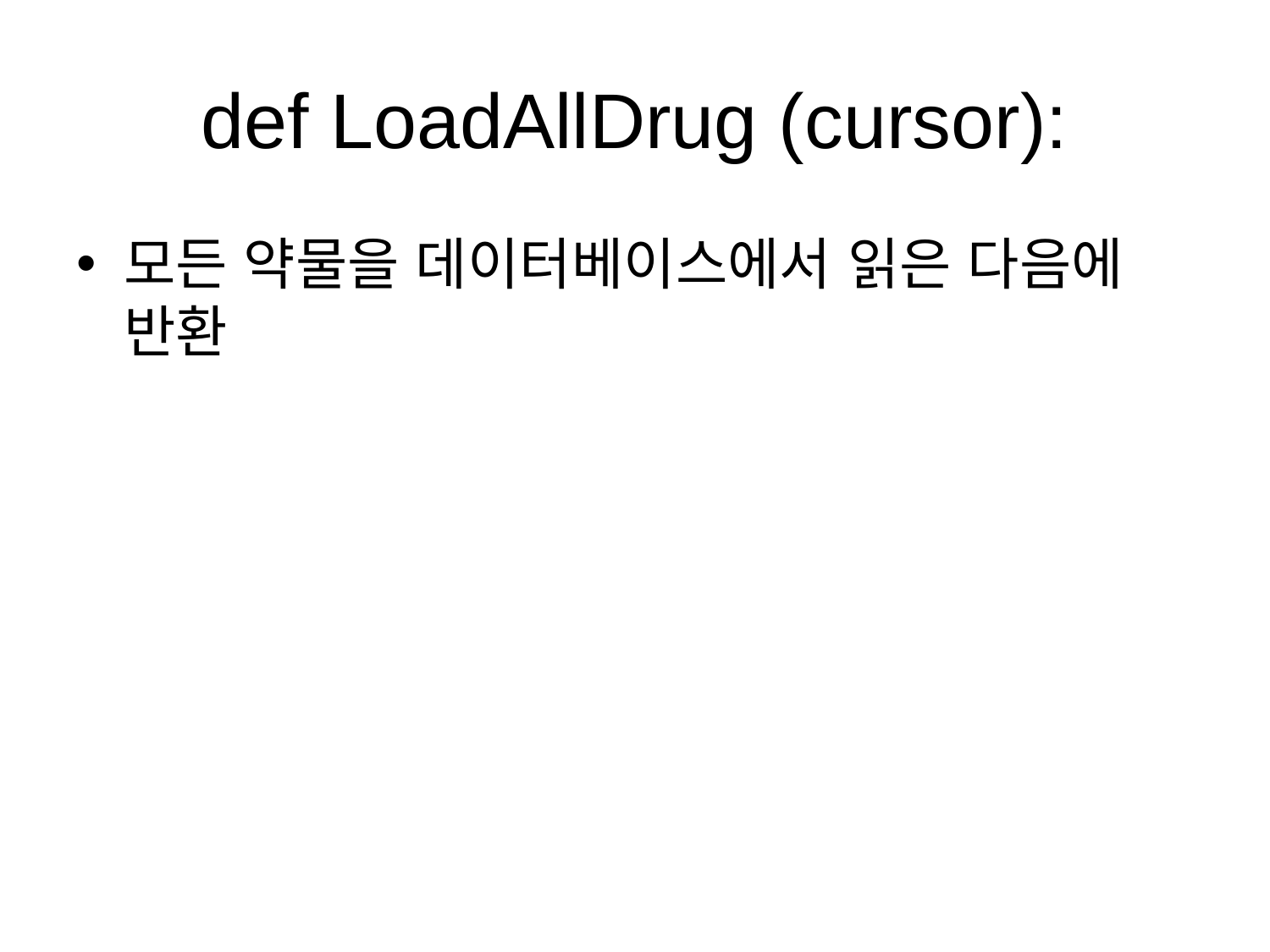

# def LoadAllDrug (cursor):
모든 약물을 데이터베이스에서 읽은 다음에 반환